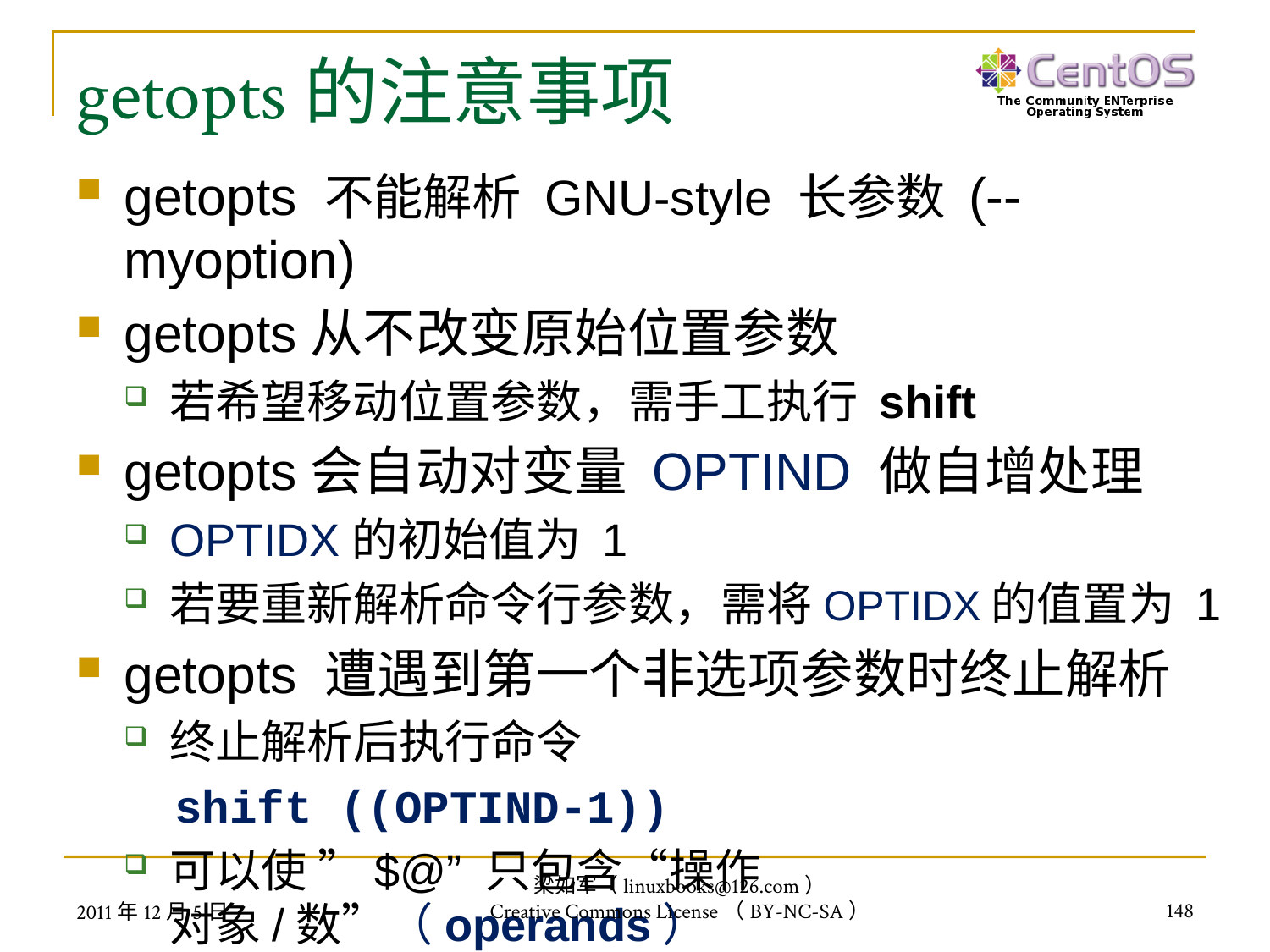

# getopts的注意事项
getopts 不能解析 GNU-style 长参数 (--myoption)
getopts从不改变原始位置参数
若希望移动位置参数，需手工执行 shift
getopts会自动对变量 OPTIND 做自增处理
OPTIDX的初始值为 1
若要重新解析命令行参数，需将OPTIDX的值置为 1
getopts 遭遇到第一个非选项参数时终止解析
终止解析后执行命令
    shift ((OPTIND-1))
可以使 ”$@” 只包含“操作 对象/数”（operands）

梁如军（linuxbooks@126.com）
Creative Commons License（BY-NC-SA）
2011年12月5日
148